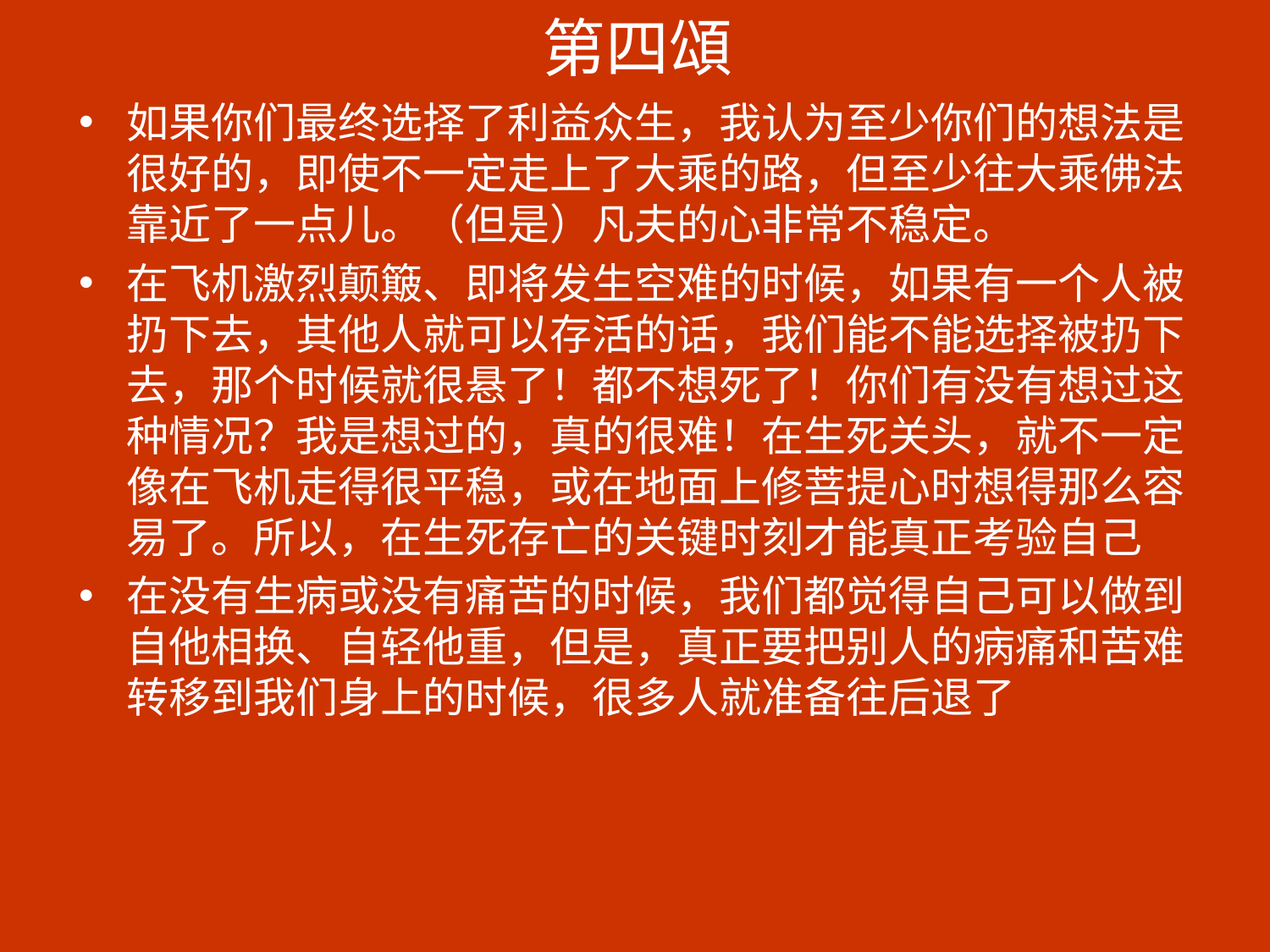

# 第四頌
如果你们最终选择了利益众生，我认为至少你们的想法是很好的，即使不一定走上了大乘的路，但至少往大乘佛法靠近了一点儿。（但是）凡夫的心非常不稳定。
在飞机激烈颠簸、即将发生空难的时候，如果有一个人被扔下去，其他人就可以存活的话，我们能不能选择被扔下去，那个时候就很悬了！都不想死了！你们有没有想过这种情况？我是想过的，真的很难！在生死关头，就不一定像在飞机走得很平稳，或在地面上修菩提心时想得那么容易了。所以，在生死存亡的关键时刻才能真正考验自己
在没有生病或没有痛苦的时候，我们都觉得自己可以做到自他相换、自轻他重，但是，真正要把别人的病痛和苦难转移到我们身上的时候，很多人就准备往后退了